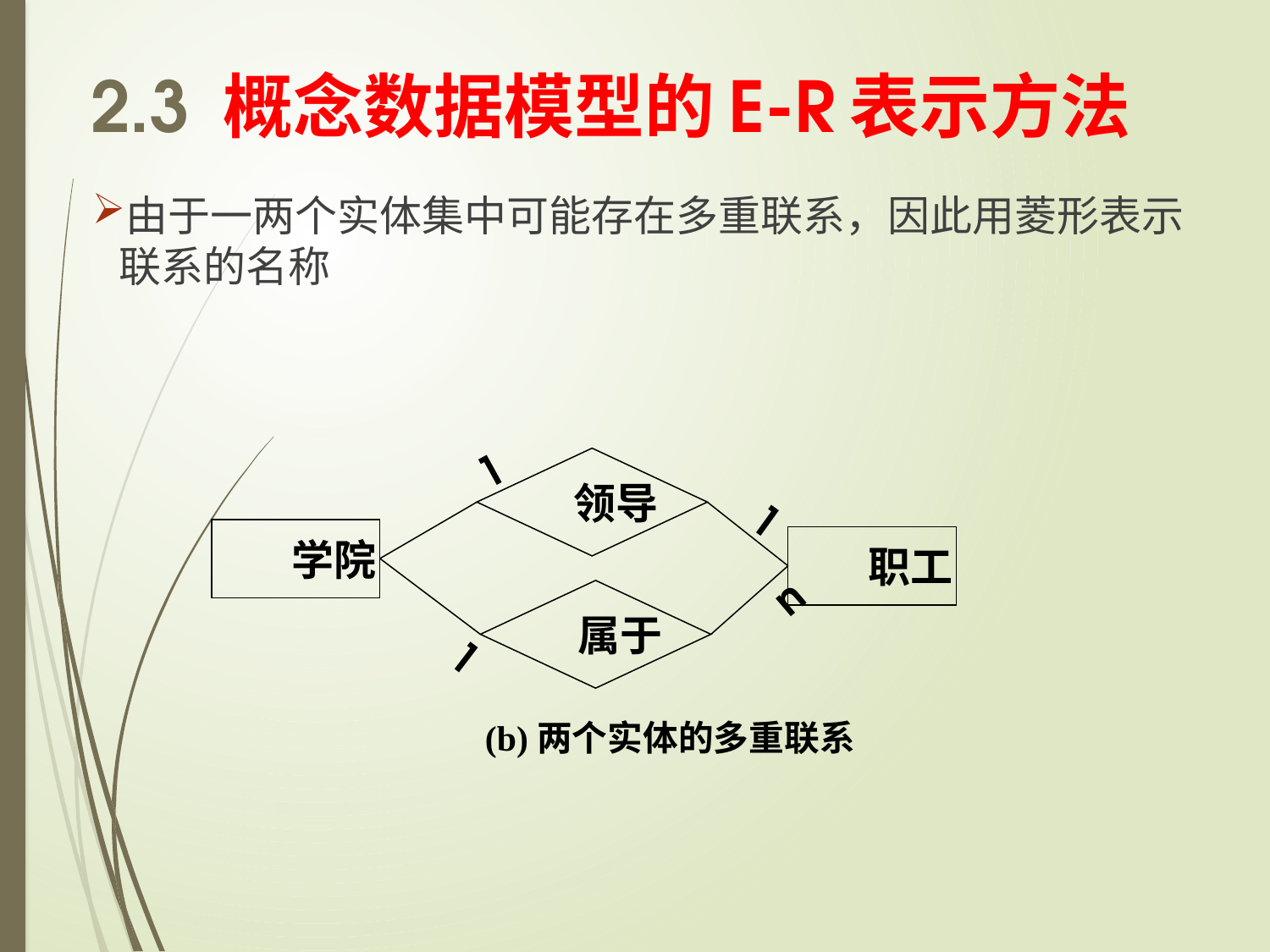

2.3 概念数据模型的E-R表示方法
由于一两个实体集中可能存在多重联系，因此用菱形表示联系的名称
领导
1
1
学院
职工
属于
1
n
(b)两个实体的多重联系